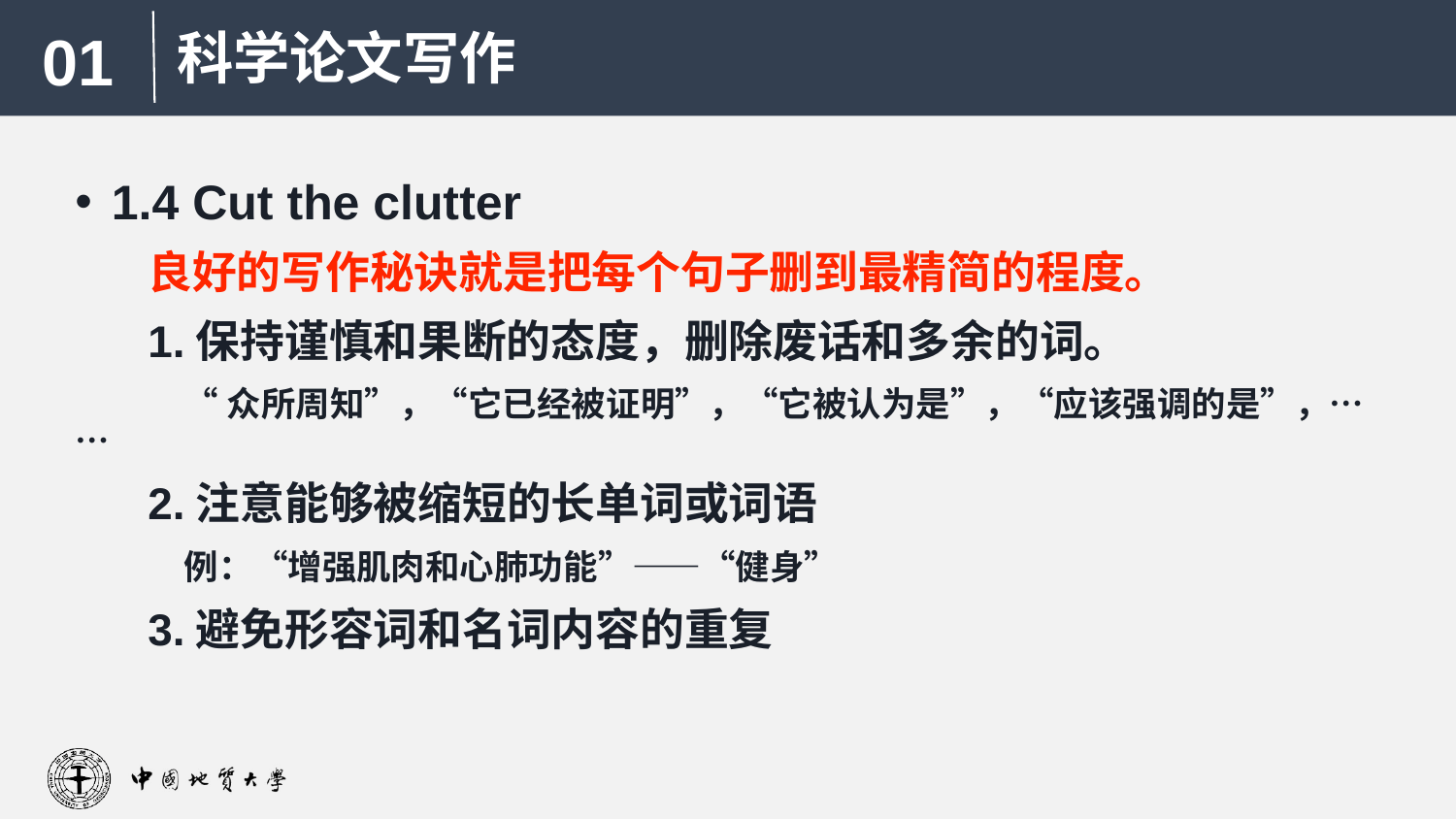

科学论文写作
01
1.4 Cut the clutter
良好的写作秘诀就是把每个句子删到最精简的程度。
1.保持谨慎和果断的态度，删除废话和多余的词。
“众所周知”，“它已经被证明”，“它被认为是”，“应该强调的是”，……
2.注意能够被缩短的长单词或词语
例：“增强肌肉和心肺功能”——“健身”
3.避免形容词和名词内容的重复
7